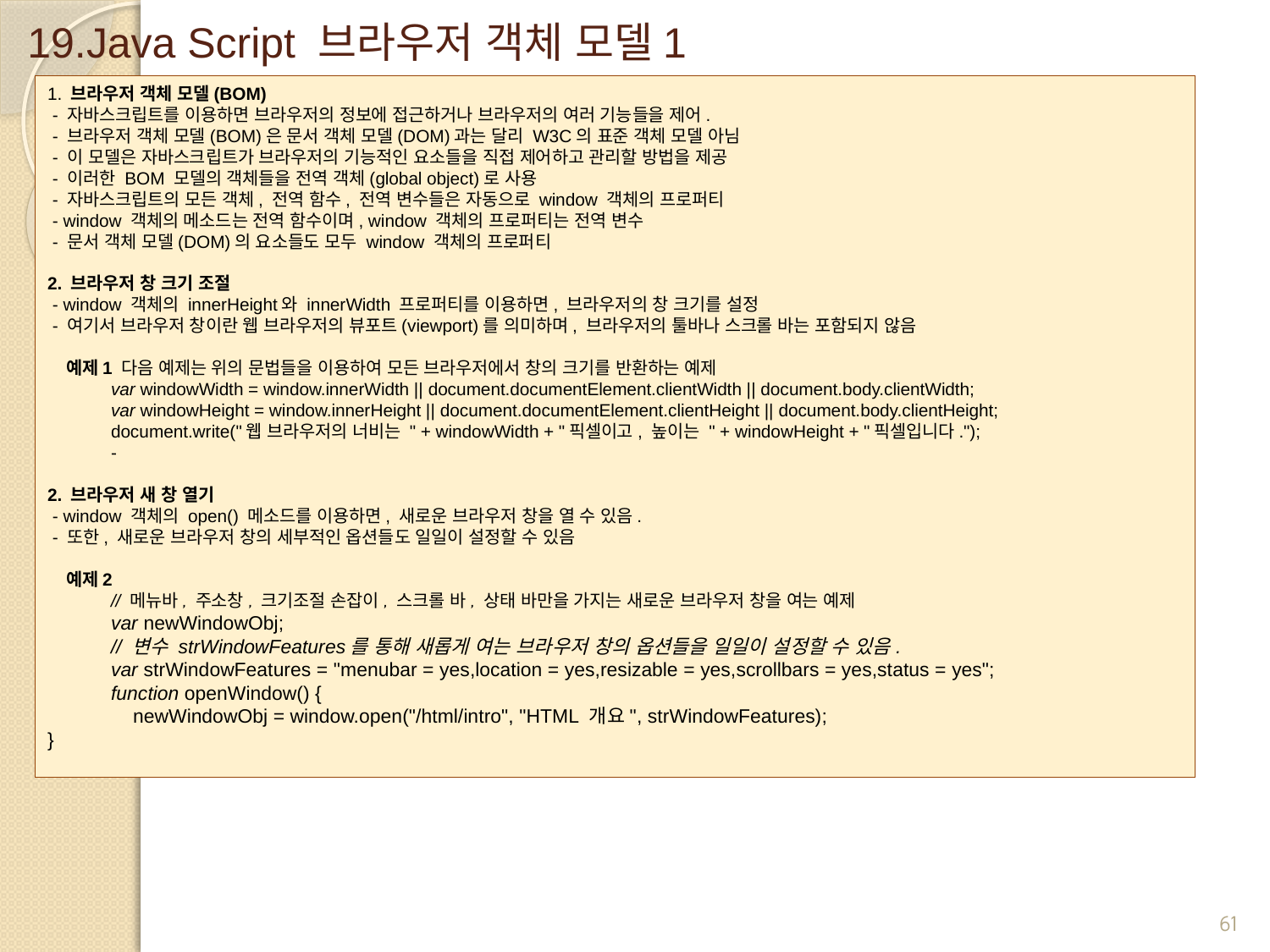

# 19.Java Script 브라우저 객체 모델1
1. 브라우저 객체 모델(BOM)
 - 자바스크립트를 이용하면 브라우저의 정보에 접근하거나 브라우저의 여러 기능들을 제어.
 - 브라우저 객체 모델(BOM)은 문서 객체 모델(DOM)과는 달리 W3C의 표준 객체 모델 아님
 - 이 모델은 자바스크립트가 브라우저의 기능적인 요소들을 직접 제어하고 관리할 방법을 제공
 - 이러한 BOM 모델의 객체들을 전역 객체(global object)로 사용
 - 자바스크립트의 모든 객체, 전역 함수, 전역 변수들은 자동으로 window 객체의 프로퍼티
 - window 객체의 메소드는 전역 함수이며, window 객체의 프로퍼티는 전역 변수
 - 문서 객체 모델(DOM)의 요소들도 모두 window 객체의 프로퍼티

2. 브라우저 창 크기 조절
 - window 객체의 innerHeight와 innerWidth 프로퍼티를 이용하면, 브라우저의 창 크기를 설정
 - 여기서 브라우저 창이란 웹 브라우저의 뷰포트(viewport)를 의미하며, 브라우저의 툴바나 스크롤 바는 포함되지 않음

   예제1 다음 예제는 위의 문법들을 이용하여 모든 브라우저에서 창의 크기를 반환하는 예제
var windowWidth = window.innerWidth || document.documentElement.clientWidth || document.body.clientWidth;
var windowHeight = window.innerHeight || document.documentElement.clientHeight || document.body.clientHeight;
document.write("웹 브라우저의 너비는 " + windowWidth + "픽셀이고, 높이는 " + windowHeight + "픽셀입니다.");
-

2. 브라우저 새 창 열기
 - window 객체의 open() 메소드를 이용하면, 새로운 브라우저 창을 열 수 있음.
 - 또한, 새로운 브라우저 창의 세부적인 옵션들도 일일이 설정할 수 있음

   예제2
// 메뉴바, 주소창, 크기조절 손잡이, 스크롤 바, 상태 바만을 가지는 새로운 브라우저 창을 여는 예제
var newWindowObj;
// 변수 strWindowFeatures를 통해 새롭게 여는 브라우저 창의 옵션들을 일일이 설정할 수 있음.
var strWindowFeatures = "menubar = yes,location = yes,resizable = yes,scrollbars = yes,status = yes";
function openWindow() {
    newWindowObj = window.open("/html/intro", "HTML 개요", strWindowFeatures);
}

61